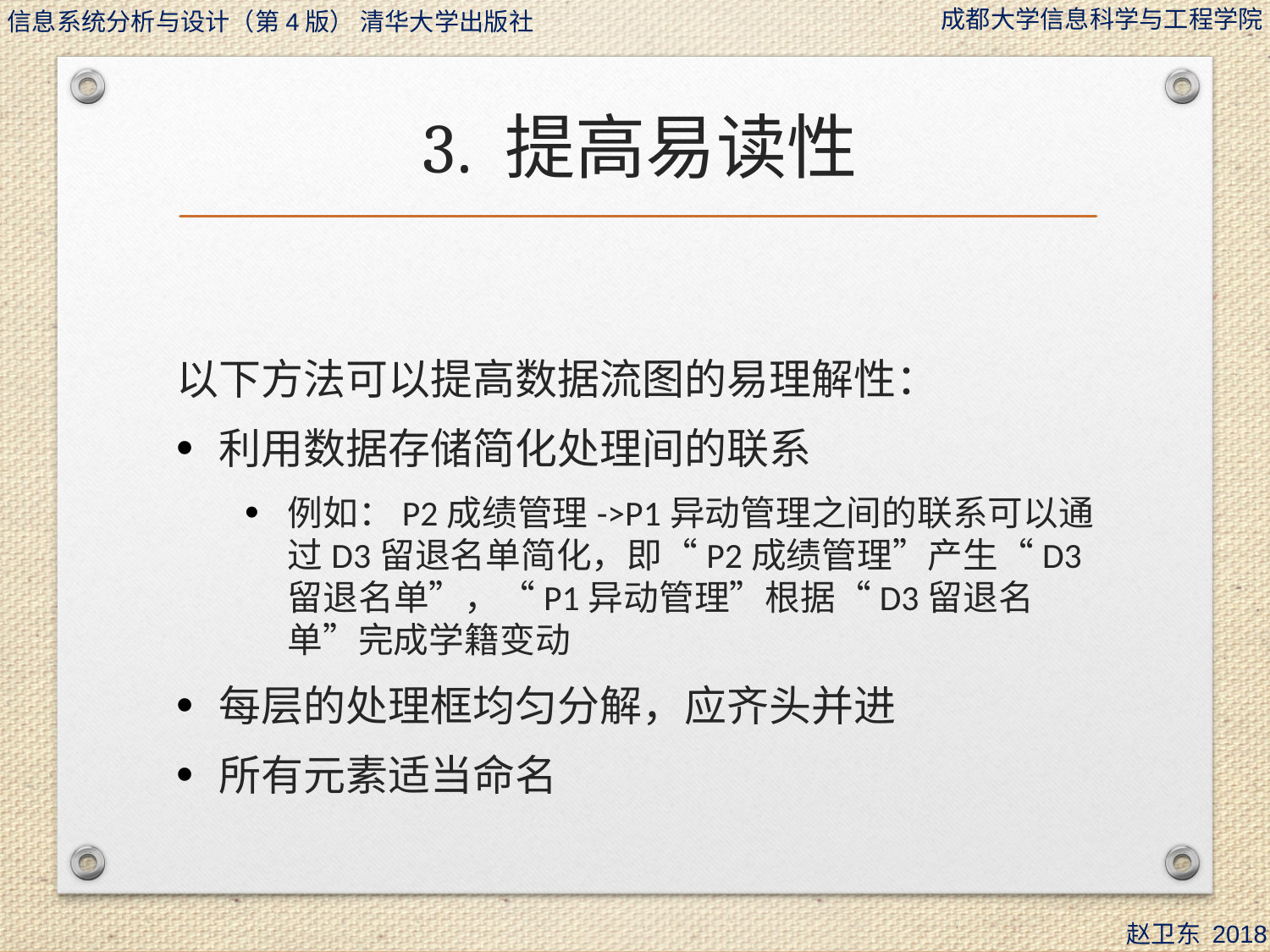

# 3. 提高易读性
以下方法可以提高数据流图的易理解性：
利用数据存储简化处理间的联系
例如：P2成绩管理->P1异动管理之间的联系可以通过D3留退名单简化，即“P2成绩管理”产生“D3留退名单”，“P1异动管理”根据“D3留退名单”完成学籍变动
每层的处理框均匀分解，应齐头并进
所有元素适当命名